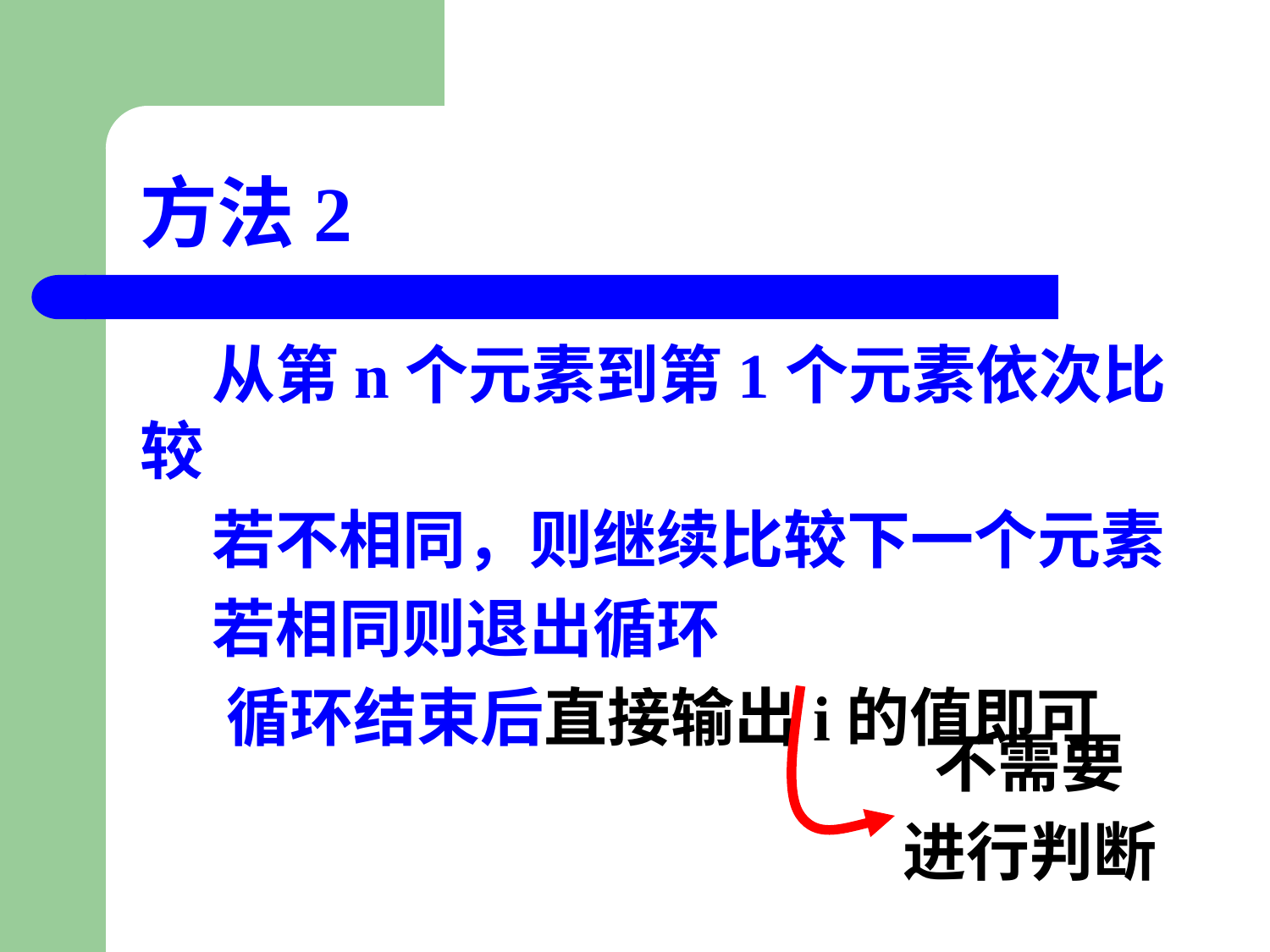

# 方法2
    从第n个元素到第1个元素依次比较
    若不相同，则继续比较下一个元素
    若相同则退出循环
     循环结束后直接输出i的值即可

不需要
进行判断